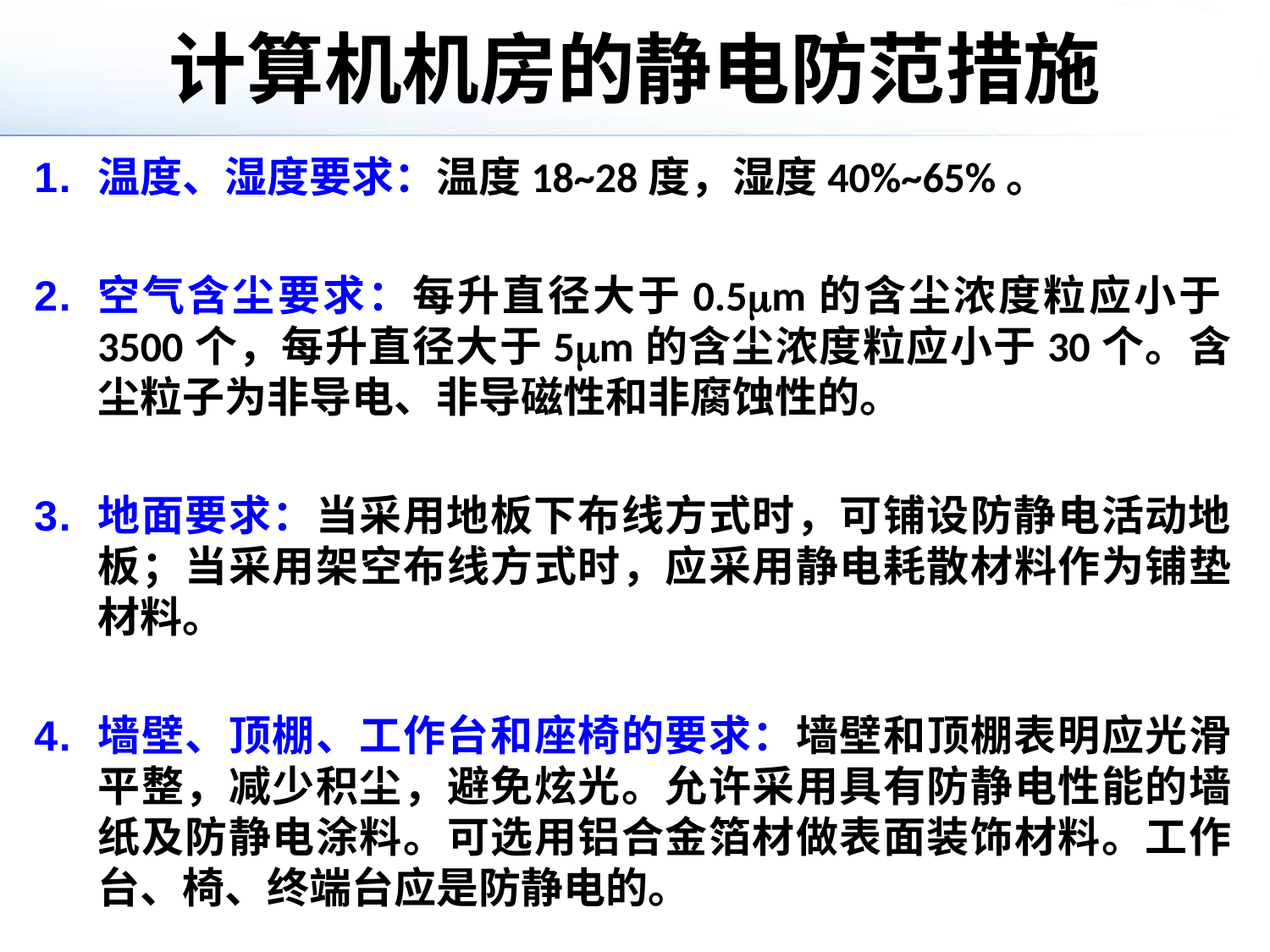

# 计算机机房的静电防范措施
温度、湿度要求：温度18~28度，湿度40%~65%。

空气含尘要求：每升直径大于0.5μm的含尘浓度粒应小于3500个，每升直径大于5μm的含尘浓度粒应小于30个。含尘粒子为非导电、非导磁性和非腐蚀性的。

地面要求：当采用地板下布线方式时，可铺设防静电活动地板；当采用架空布线方式时，应采用静电耗散材料作为铺垫材料。

墙壁、顶棚、工作台和座椅的要求：墙壁和顶棚表明应光滑平整，减少积尘，避免炫光。允许采用具有防静电性能的墙纸及防静电涂料。可选用铝合金箔材做表面装饰材料。工作台、椅、终端台应是防静电的。